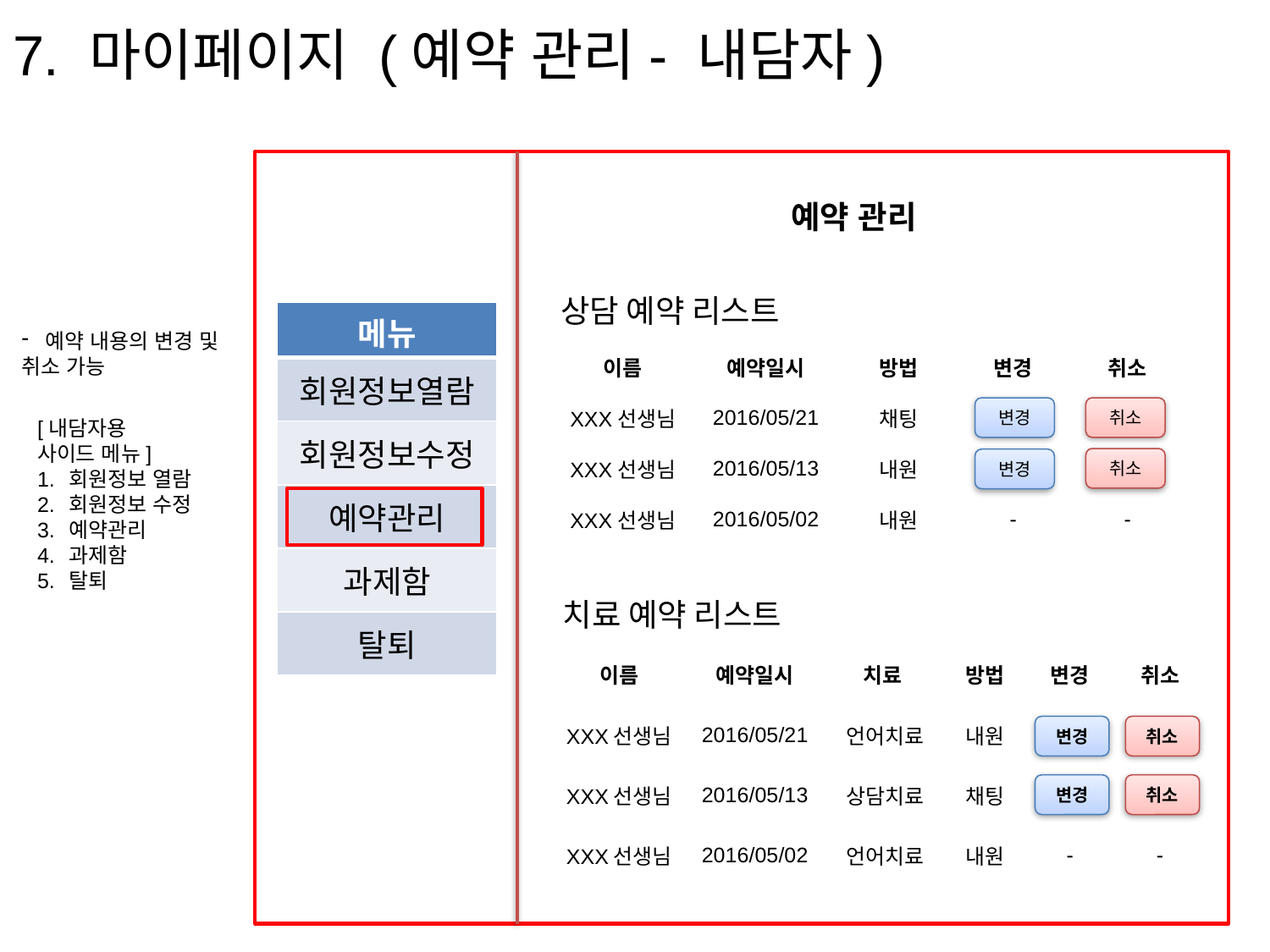

7. 마이페이지 (예약 관리- 내담자)

예약 관리
상담 예약 리스트
| 메뉴 |
| --- |
| 회원정보열람 |
| 회원정보수정 |
| 예약관리 |
| 과제함 |
| 탈퇴 |
예약 내용의 변경 및
취소 가능
| 이름 | 예약일시 | 방법 | 변경 | 취소 |
| --- | --- | --- | --- | --- |
| XXX선생님 | 2016/05/21 | 채팅 |  |  |
| XXX선생님 | 2016/05/13 | 내원 |  |  |
| XXX선생님 | 2016/05/02 | 내원 | - | - |
변경
취소
[내담자용
사이드 메뉴]
회원정보 열람
회원정보 수정
예약관리
과제함
탈퇴
취소
변경

치료 예약 리스트
| 이름 | 예약일시 | 치료 | 방법 | 변경 | 취소 |
| --- | --- | --- | --- | --- | --- |
| XXX선생님 | 2016/05/21 | 언어치료 | 내원 |  |  |
| XXX선생님 | 2016/05/13 | 상담치료 | 채팅 |  |  |
| XXX선생님 | 2016/05/02 | 언어치료 | 내원 | - | - |
변경
취소
변경
취소